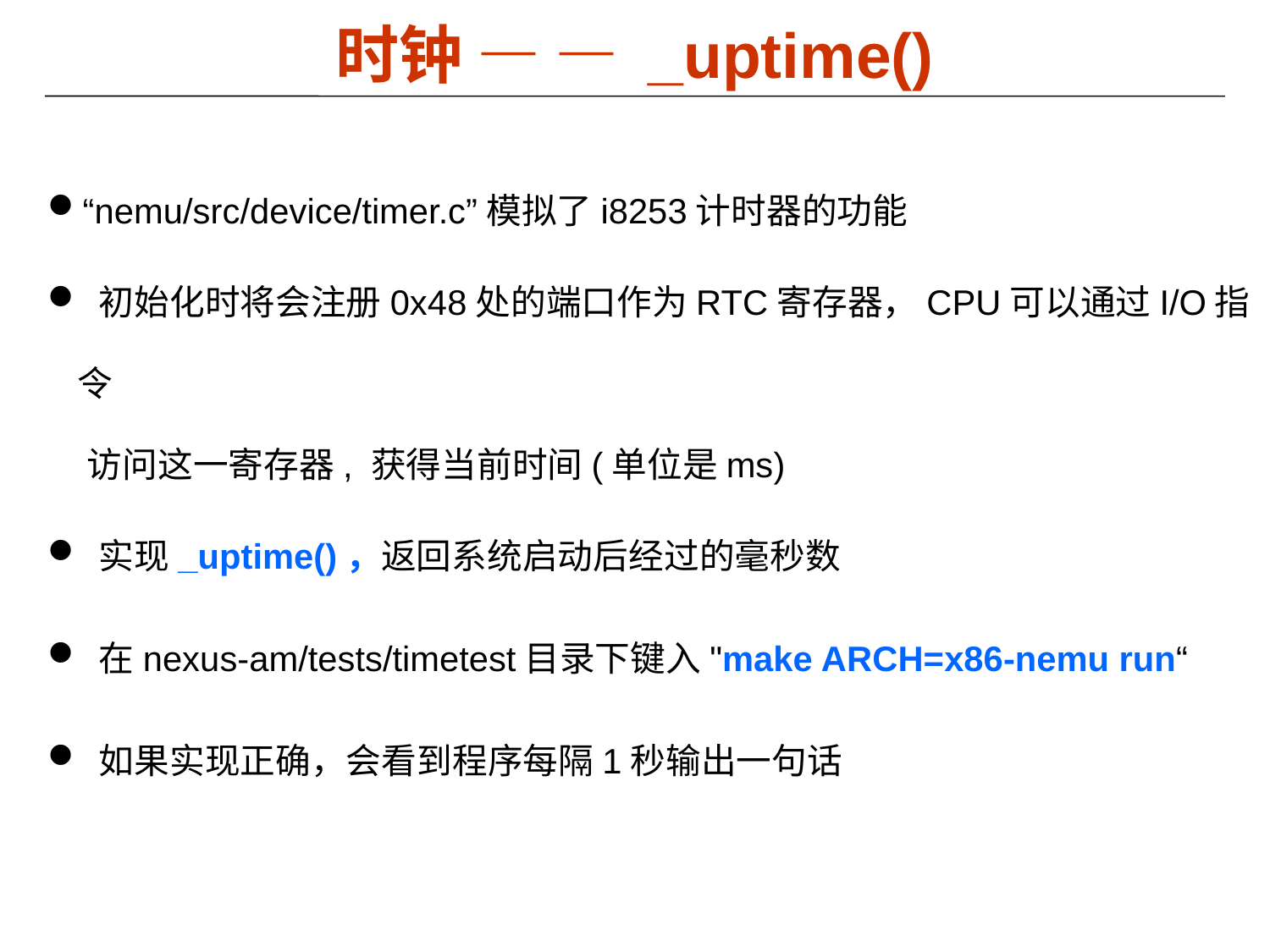

# 时钟 — — _uptime()
“nemu/src/device/timer.c”模拟了i8253计时器的功能
 初始化时将会注册0x48处的端口作为RTC寄存器，CPU可以通过I/O指令
    访问这一寄存器, 获得当前时间(单位是ms)
 实现_uptime()，返回系统启动后经过的毫秒数
 在nexus-am/tests/timetest目录下键入"make ARCH=x86-nemu run“
 如果实现正确，会看到程序每隔1秒输出一句话